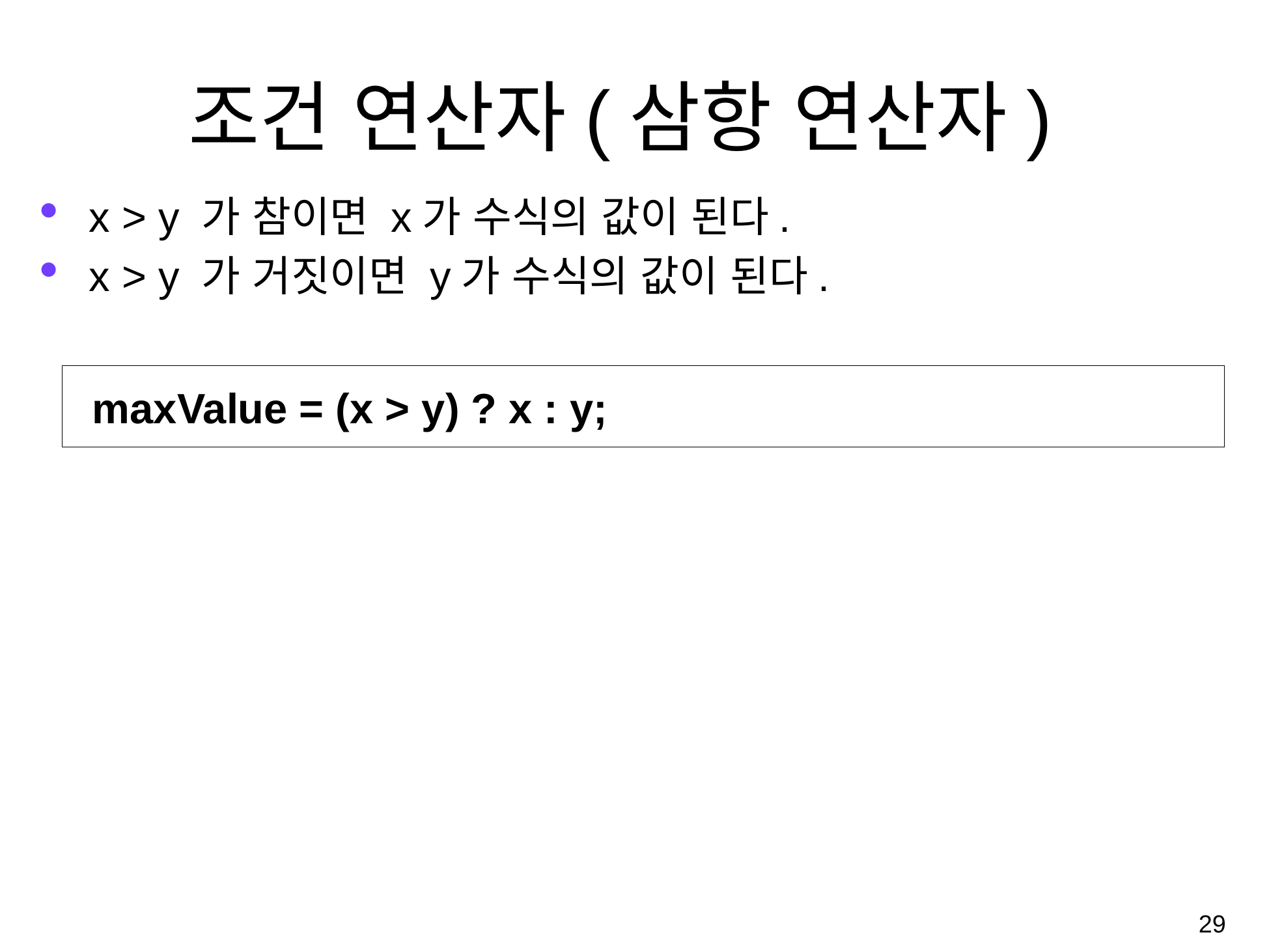

# 조건 연산자(삼항 연산자)
x > y 가 참이면 x가 수식의 값이 된다.
x > y 가 거짓이면 y가 수식의 값이 된다.
maxValue = (x > y) ? x : y;
29